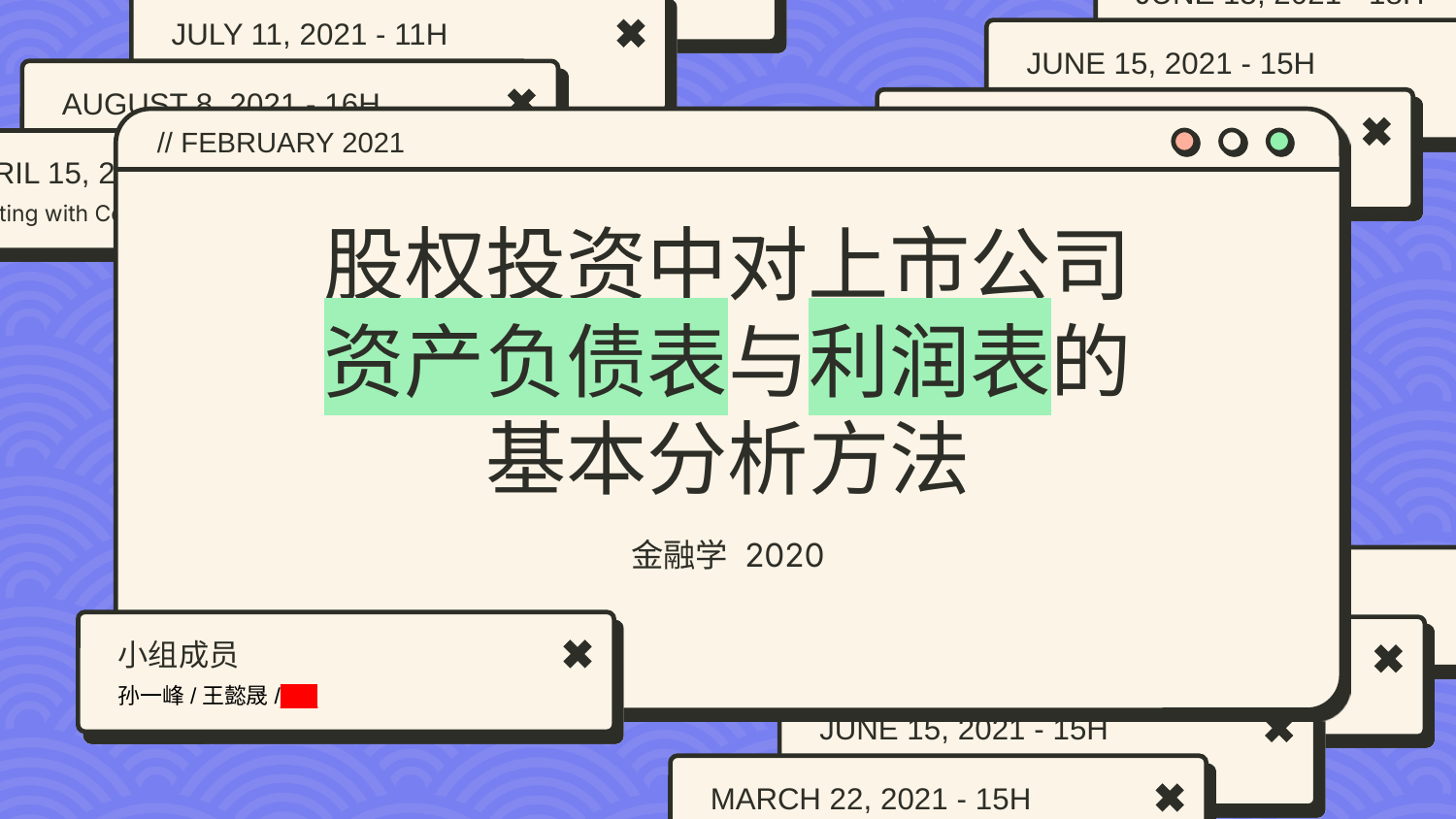

// FEBRUARY 2021
# 股权投资中对上市公司 资产负债表与利润表的 基本分析方法
金融学 2020

小组成员
孙一峰/王懿晟/___